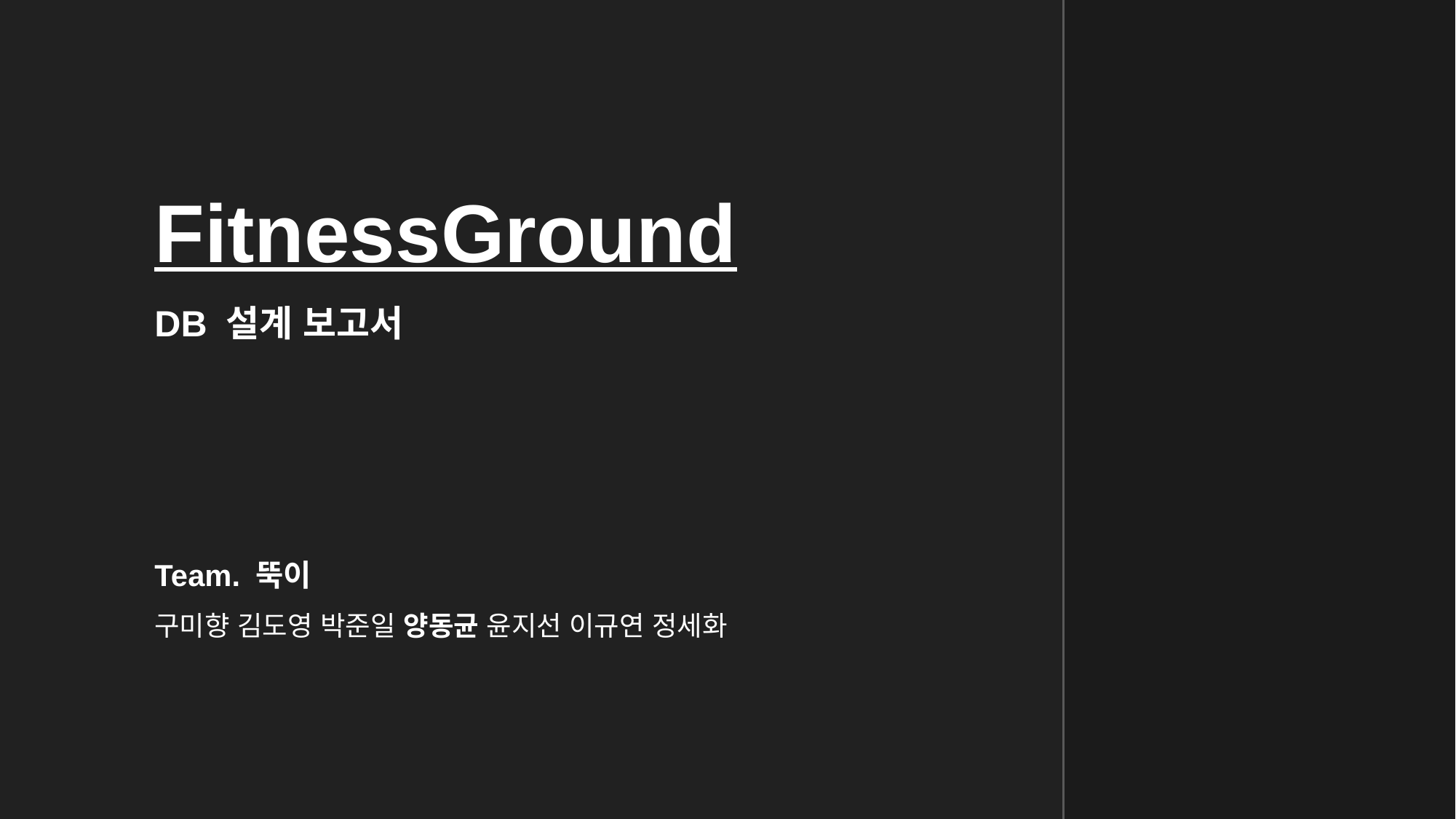

FitnessGround
DB 설계 보고서

Team. 뚝이
구미향 김도영 박준일 양동균 윤지선 이규연 정세화